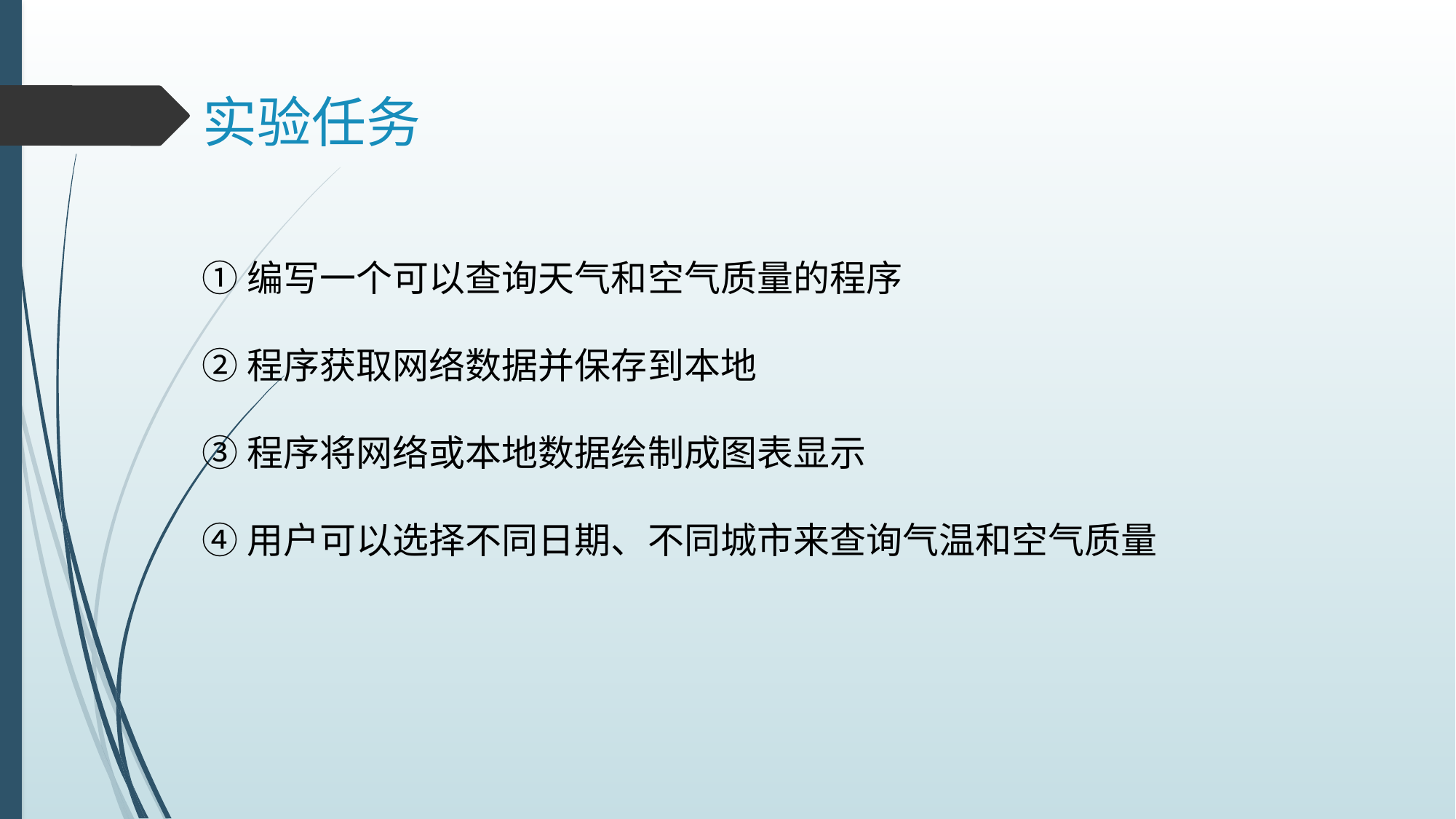

# 实验任务
①编写一个可以查询天气和空气质量的程序

②程序获取网络数据并保存到本地

③程序将网络或本地数据绘制成图表显示

④用户可以选择不同日期、不同城市来查询气温和空气质量